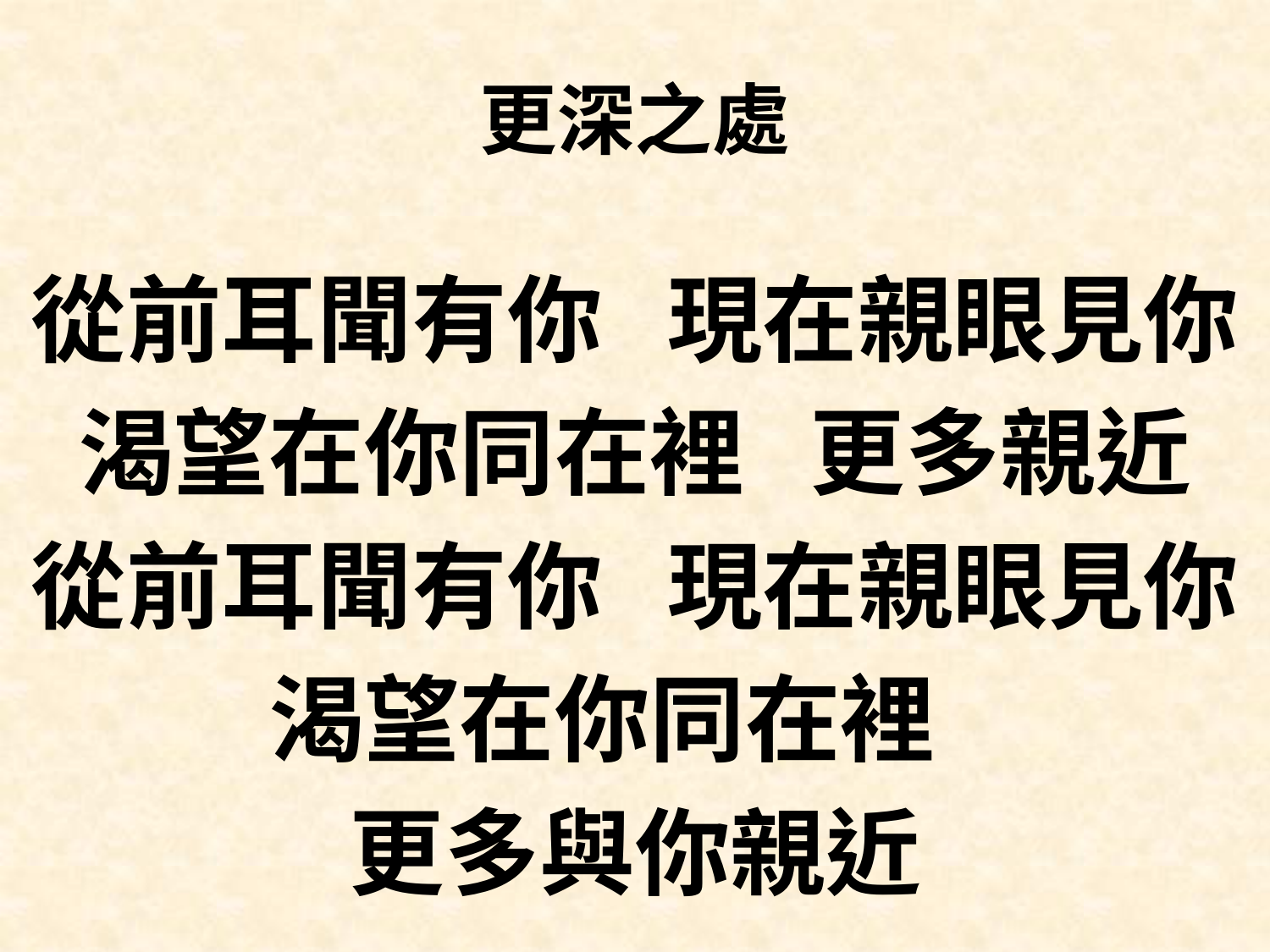

# 更深之處
從前耳聞有你   現在親眼見你
渴望在你同在裡   更多親近
從前耳聞有你   現在親眼見你
渴望在你同在裡
更多與你親近